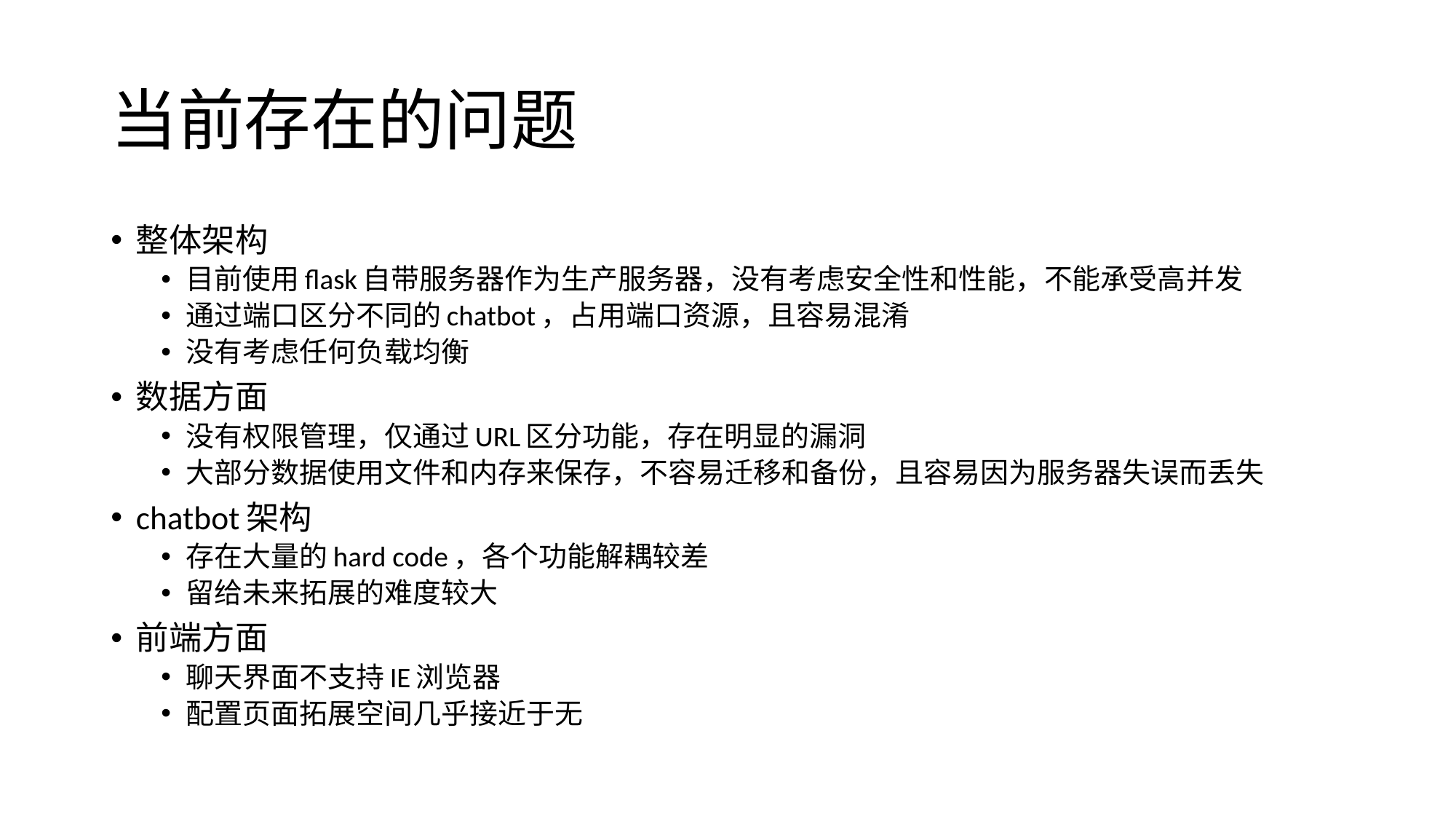

# 当前存在的问题
整体架构
目前使用flask自带服务器作为生产服务器，没有考虑安全性和性能，不能承受高并发
通过端口区分不同的chatbot，占用端口资源，且容易混淆
没有考虑任何负载均衡
数据方面
没有权限管理，仅通过URL区分功能，存在明显的漏洞
大部分数据使用文件和内存来保存，不容易迁移和备份，且容易因为服务器失误而丢失
chatbot架构
存在大量的hard code，各个功能解耦较差
留给未来拓展的难度较大
前端方面
聊天界面不支持IE浏览器
配置页面拓展空间几乎接近于无